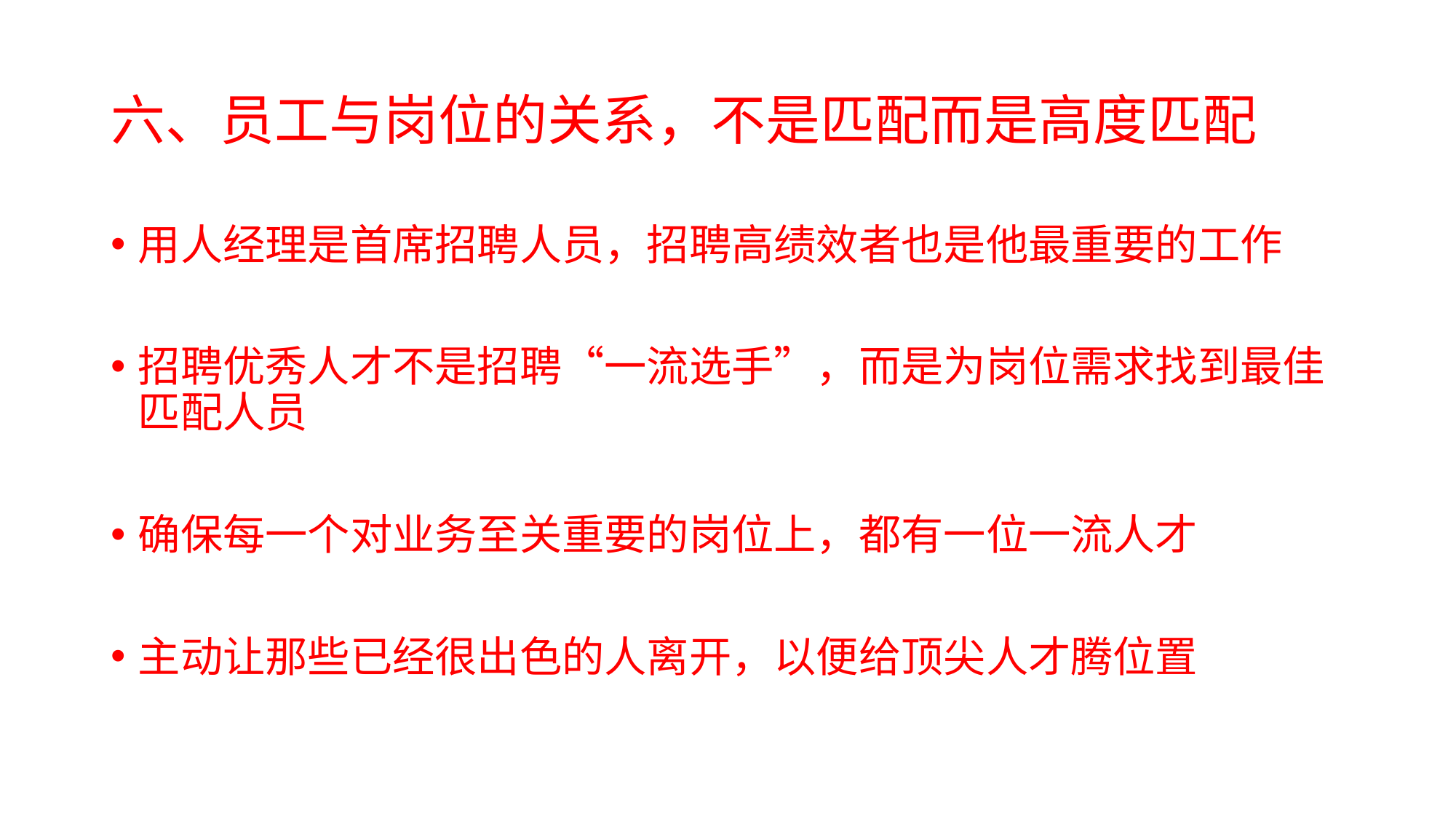

# 六、员工与岗位的关系，不是匹配而是高度匹配
用人经理是首席招聘人员，招聘高绩效者也是他最重要的工作

招聘优秀人才不是招聘“一流选手”，而是为岗位需求找到最佳匹配人员

确保每一个对业务至关重要的岗位上，都有一位一流人才

主动让那些已经很出色的人离开，以便给顶尖人才腾位置